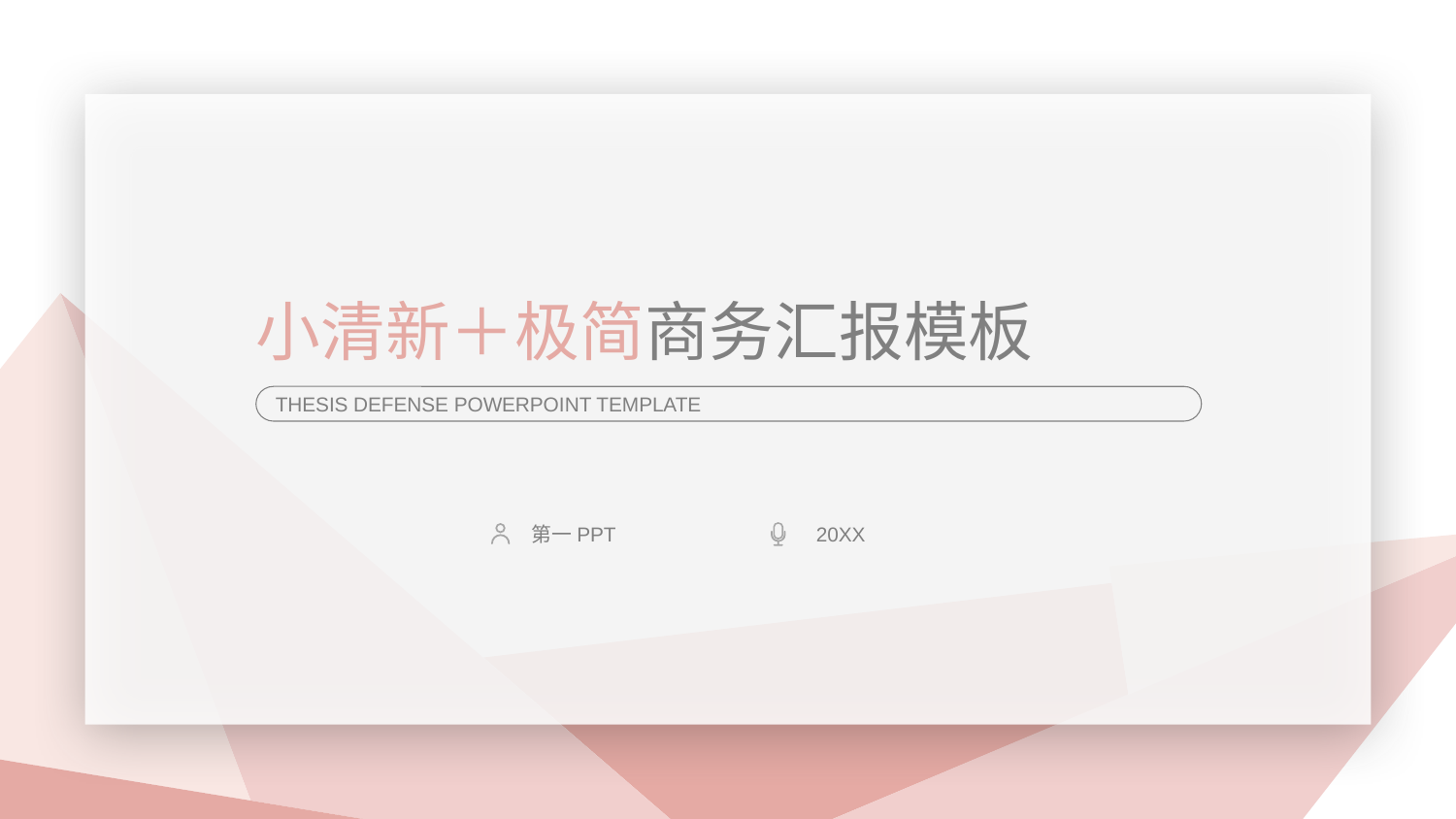

小清新＋极简商务汇报模板

THESIS DEFENSE POWERPOINT TEMPLATE
第一PPT
20XX